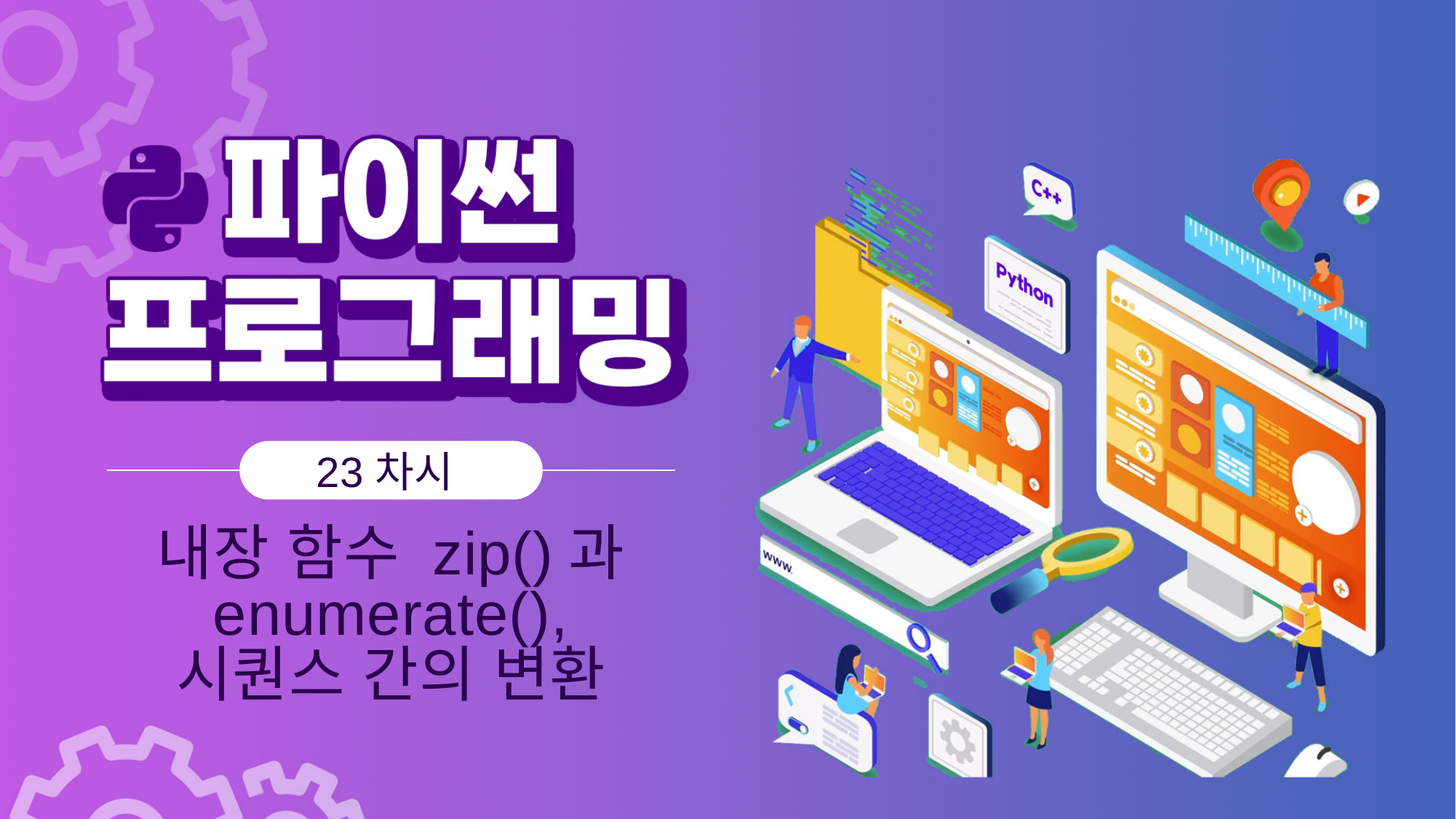

23차시
내장 함수 zip()과 enumerate(), 시퀀스 간의 변환